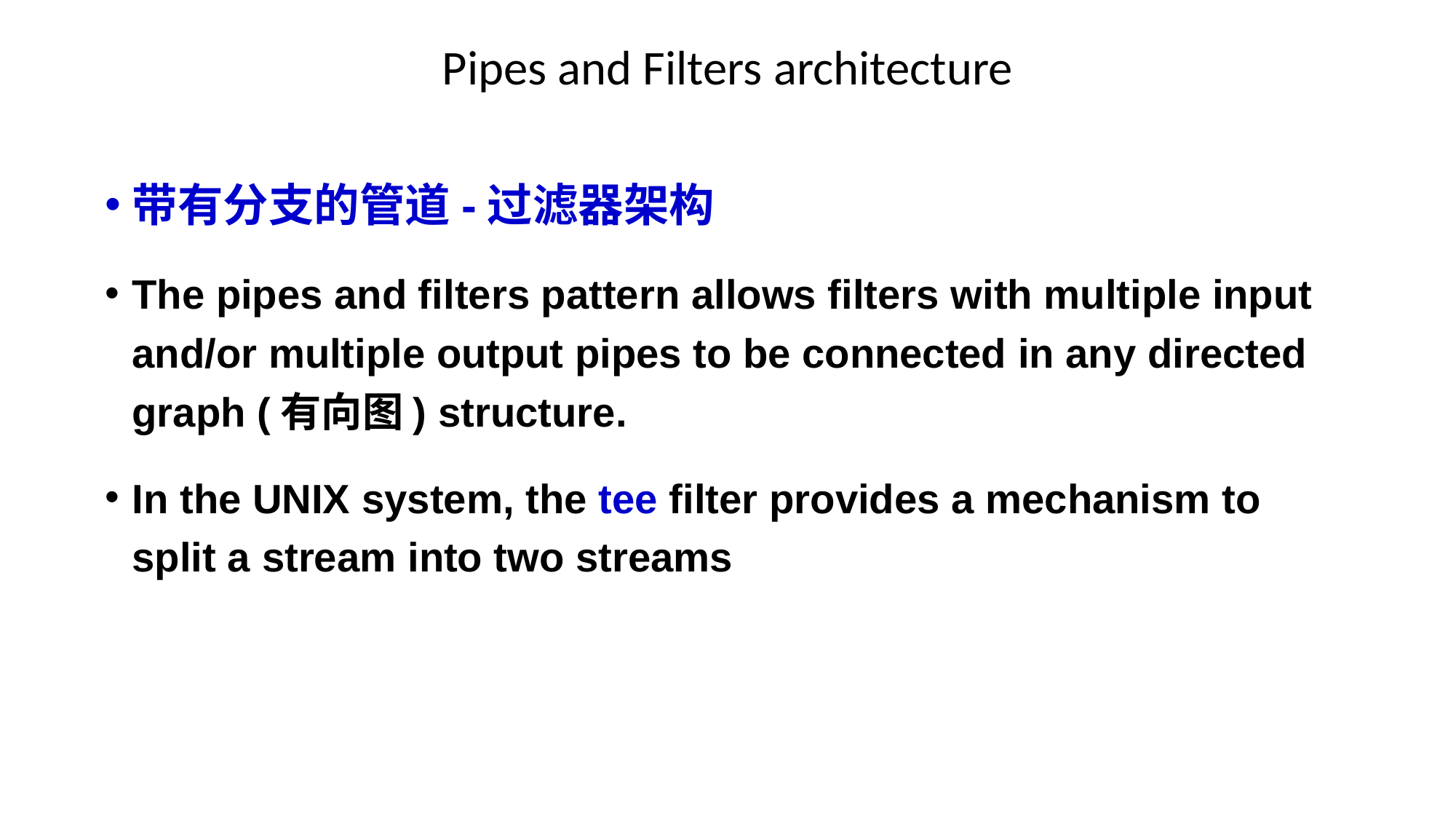

Pipes and Filters architecture
带有分支的管道-过滤器架构
The pipes and filters pattern allows filters with multiple input and/or multiple output pipes to be connected in any directed graph (有向图) structure.
In the UNIX system, the tee filter provides a mechanism to split a stream into two streams